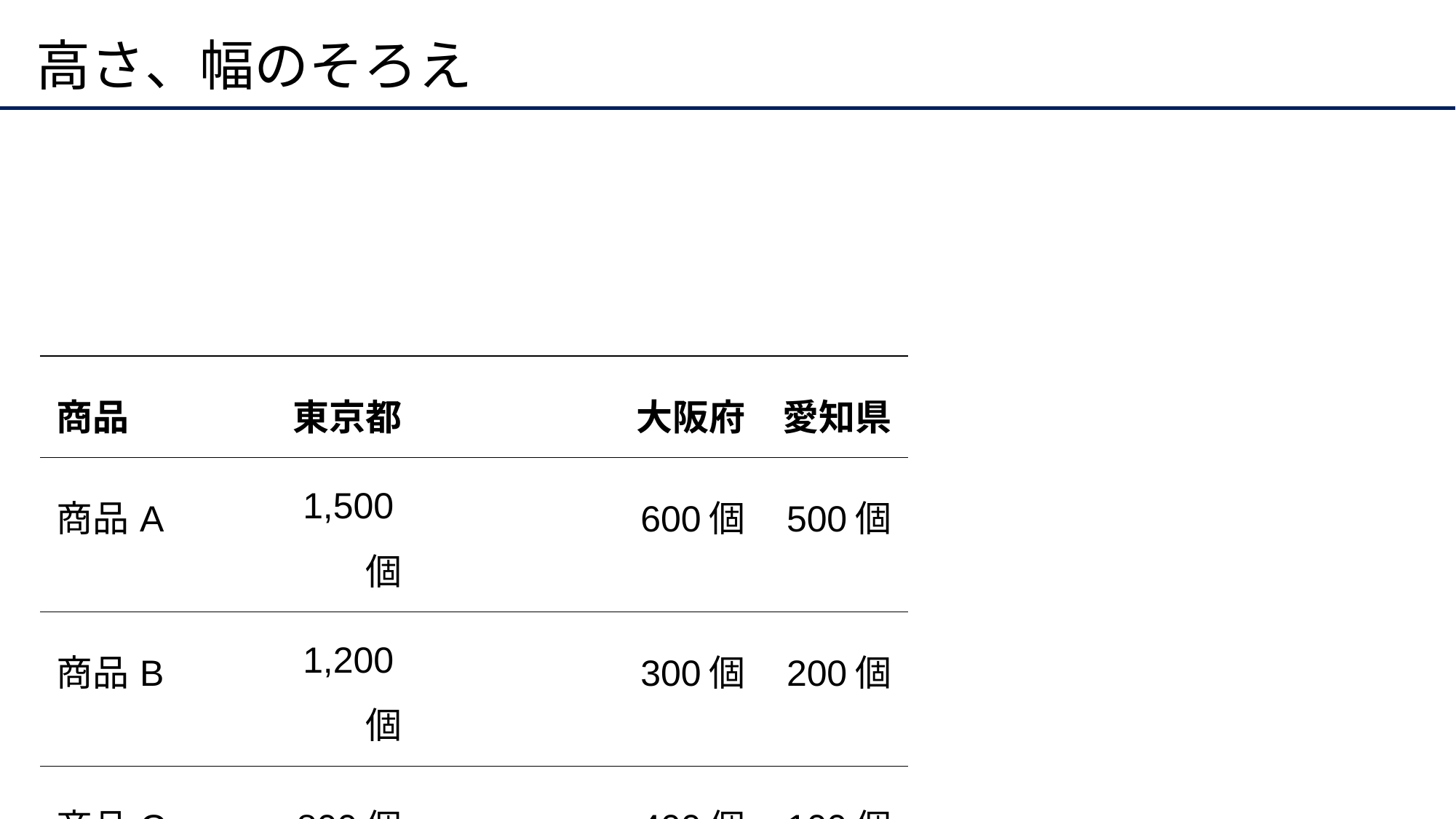

# 高さ、幅のそろえ
| 商品 | 東京都 | 大阪府 | 愛知県 |
| --- | --- | --- | --- |
| 商品A | 1,500個 | 600個 | 500個 |
| 商品B | 1,200個 | 300個 | 200個 |
| 商品C | 800個 | 400個 | 100個 |